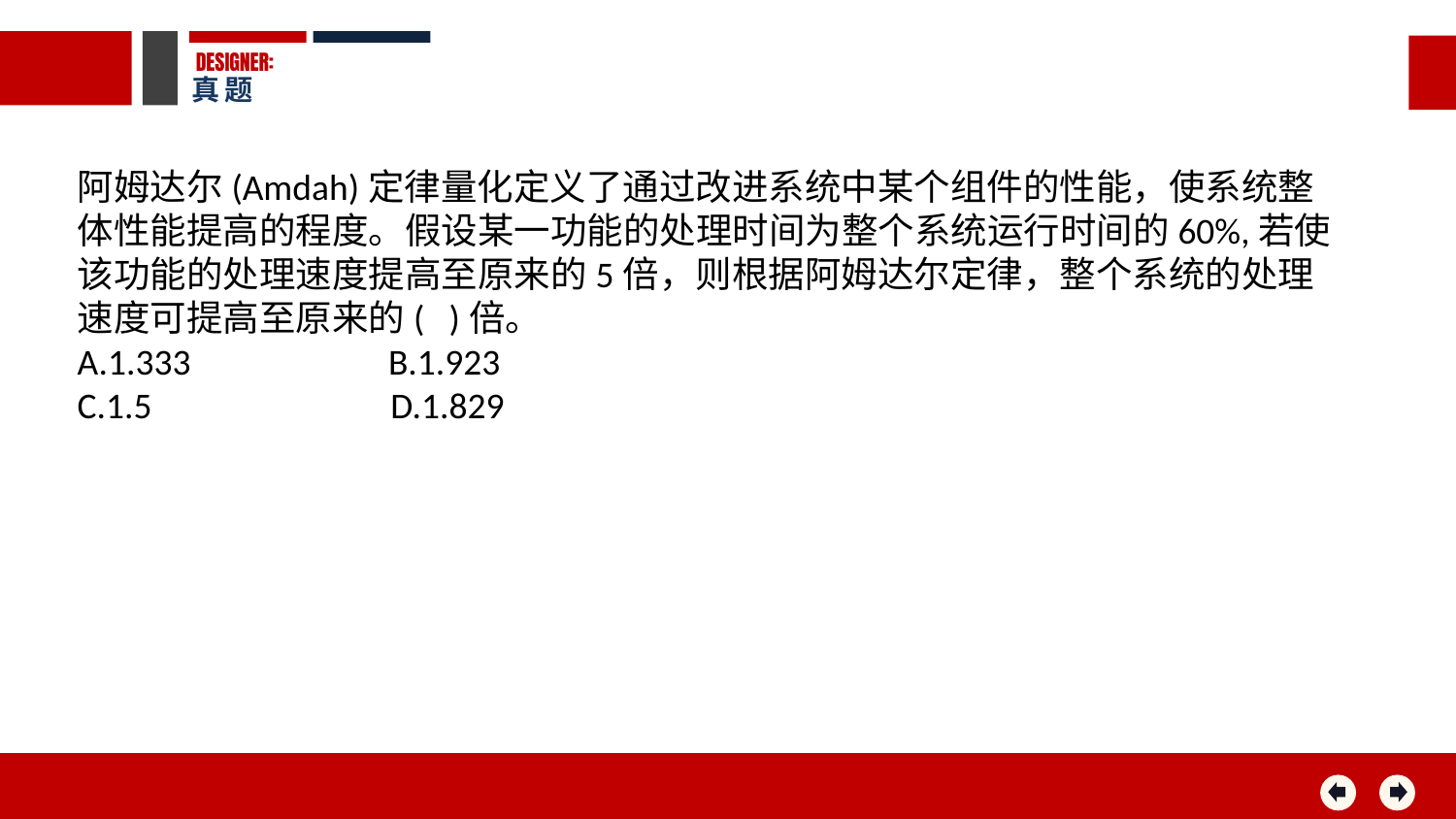

DESIGNER:
真题
阿姆达尔(Amdah)定律量化定义了通过改进系统中某个组件的性能，使系统整体性能提高的程度。假设某一功能的处理时间为整个系统运行时间的60%,若使该功能的处理速度提高至原来的5倍，则根据阿姆达尔定律，整个系统的处理速度可提高至原来的(   )倍。
A.1.333                        B.1.923
C.1.5                             D.1.829